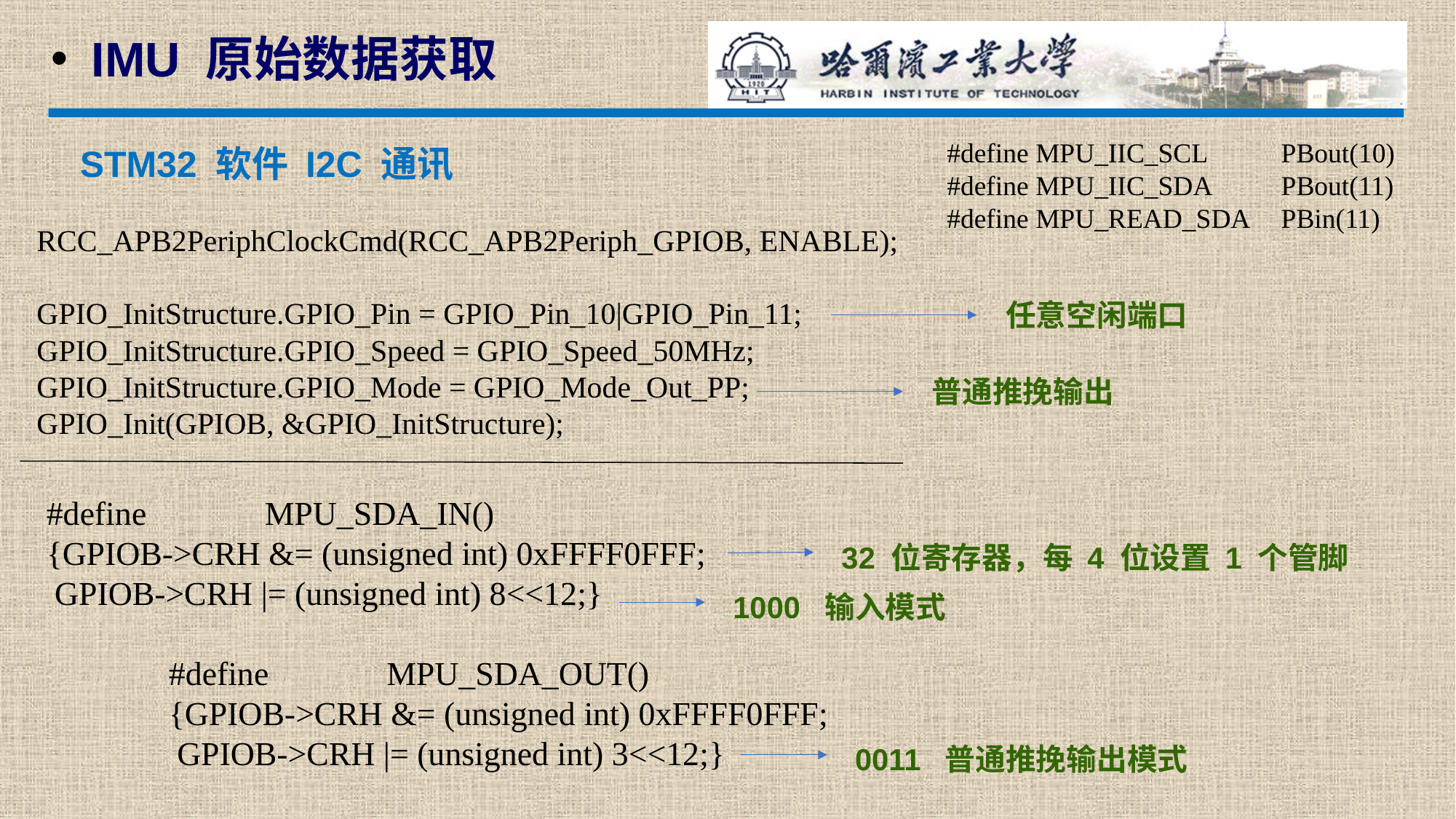

IMU 原始数据获取
#define MPU_IIC_SCL   	 PBout(10)
#define MPU_IIC_SDA  	 PBout(11)
#define MPU_READ_SDA  	 PBin(11)
STM32 软件 I2C 通讯
RCC_APB2PeriphClockCmd(RCC_APB2Periph_GPIOB, ENABLE);

GPIO_InitStructure.GPIO_Pin = GPIO_Pin_10|GPIO_Pin_11;
GPIO_InitStructure.GPIO_Speed = GPIO_Speed_50MHz;
GPIO_InitStructure.GPIO_Mode = GPIO_Mode_Out_PP;
GPIO_Init(GPIOB, &GPIO_InitStructure);
任意空闲端口
普通推挽输出
#define 		MPU_SDA_IN()
{GPIOB->CRH &= (unsigned int) 0xFFFF0FFF;
 GPIOB->CRH |= (unsigned int) 8<<12;}
32 位寄存器，每 4 位设置 1 个管脚
1000  输入模式
#define	             MPU_SDA_OUT()
{GPIOB->CRH &= (unsigned int) 0xFFFF0FFF;
 GPIOB->CRH |= (unsigned int) 3<<12;}
0011  普通推挽输出模式